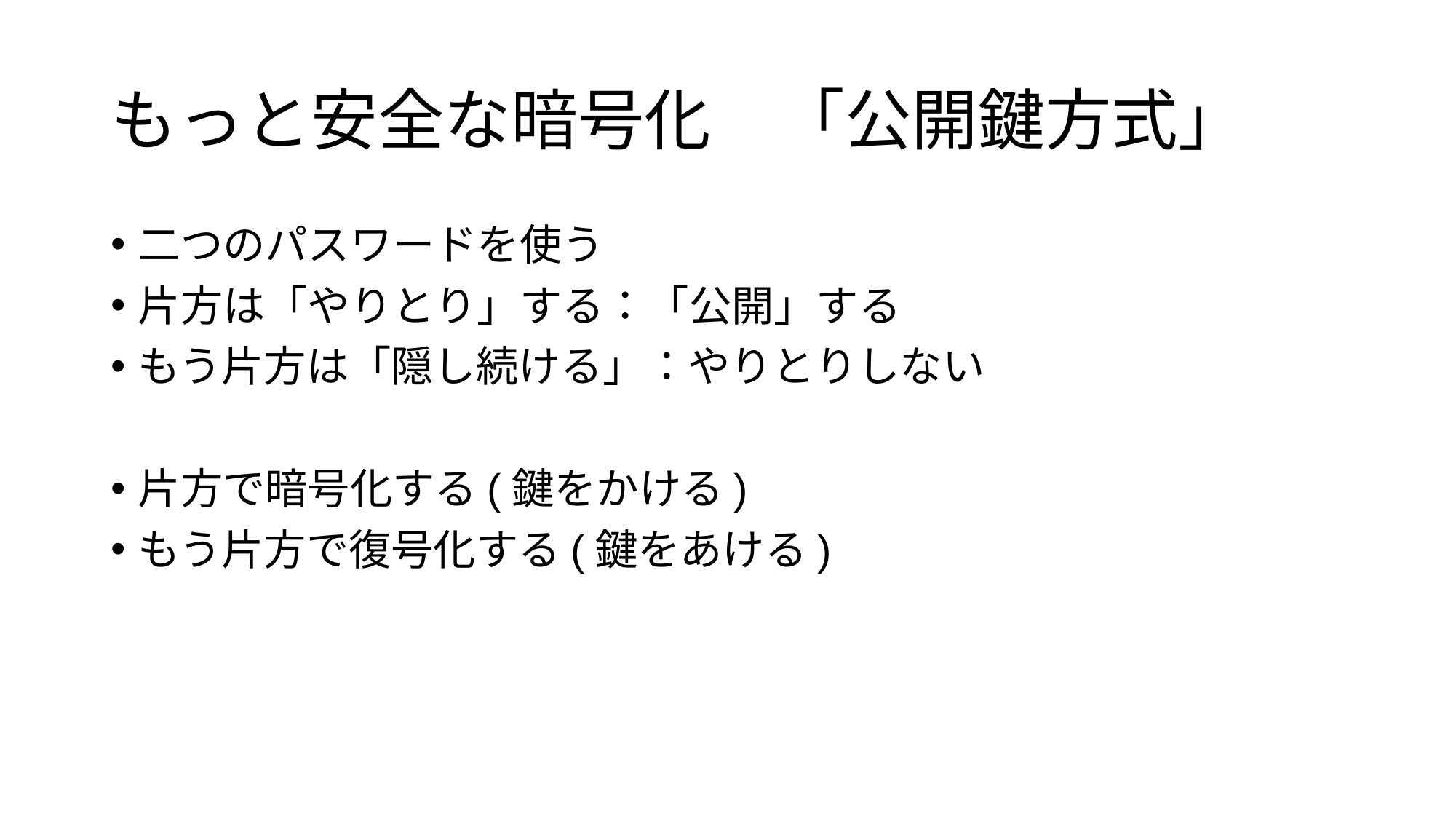

# もっと安全な暗号化　「公開鍵方式」
二つのパスワードを使う
片方は「やりとり」する：「公開」する
もう片方は「隠し続ける」：やりとりしない

片方で暗号化する(鍵をかける)
もう片方で復号化する(鍵をあける)